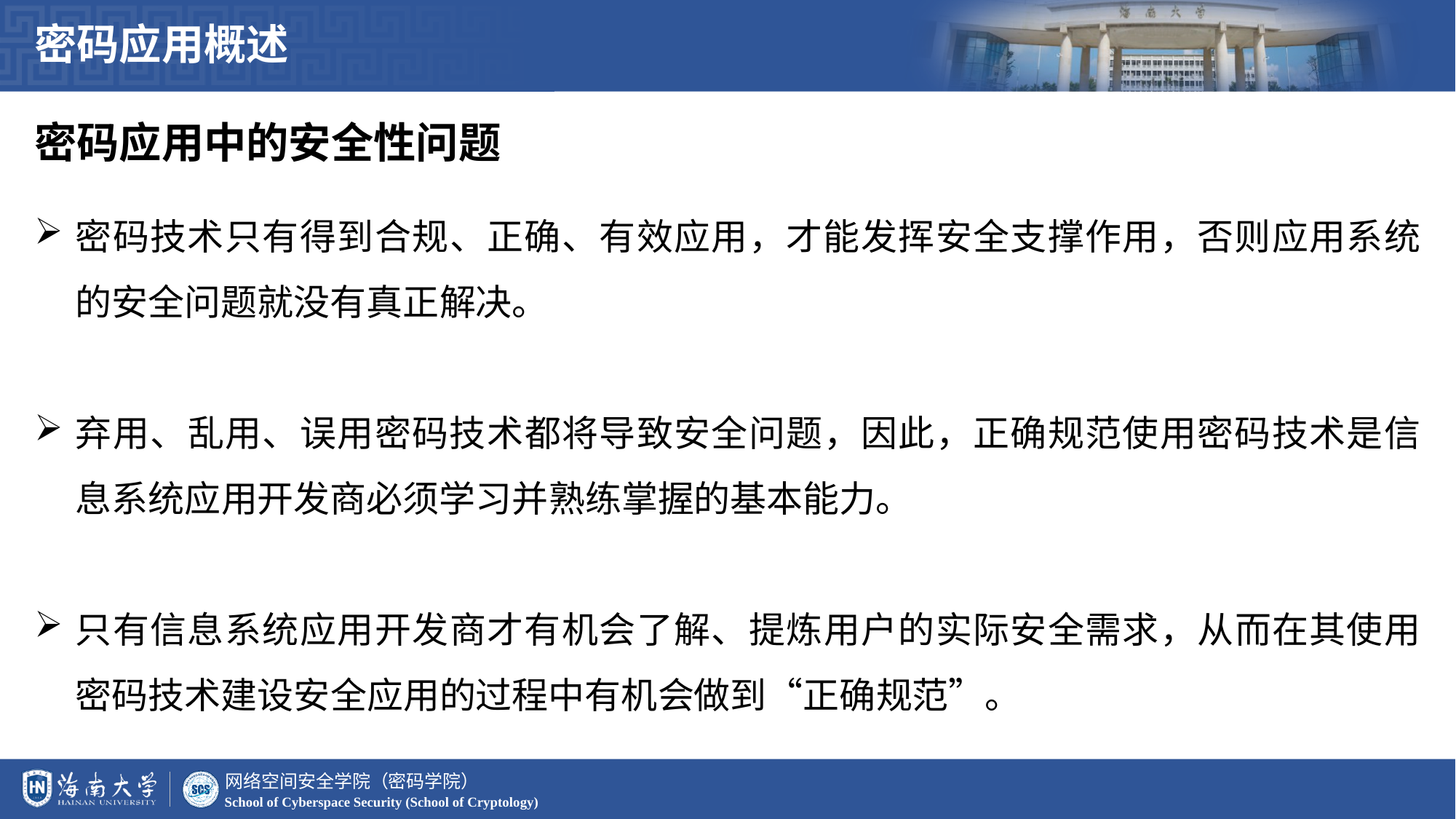

密码应用概述
密码应用中的安全性问题
密码技术只有得到合规、正确、有效应用，才能发挥安全支撑作用，否则应用系统的安全问题就没有真正解决。

弃用、乱用、误用密码技术都将导致安全问题，因此，正确规范使用密码技术是信息系统应用开发商必须学习并熟练掌握的基本能力。

只有信息系统应用开发商才有机会了解、提炼用户的实际安全需求，从而在其使用密码技术建设安全应用的过程中有机会做到“正确规范”。
15